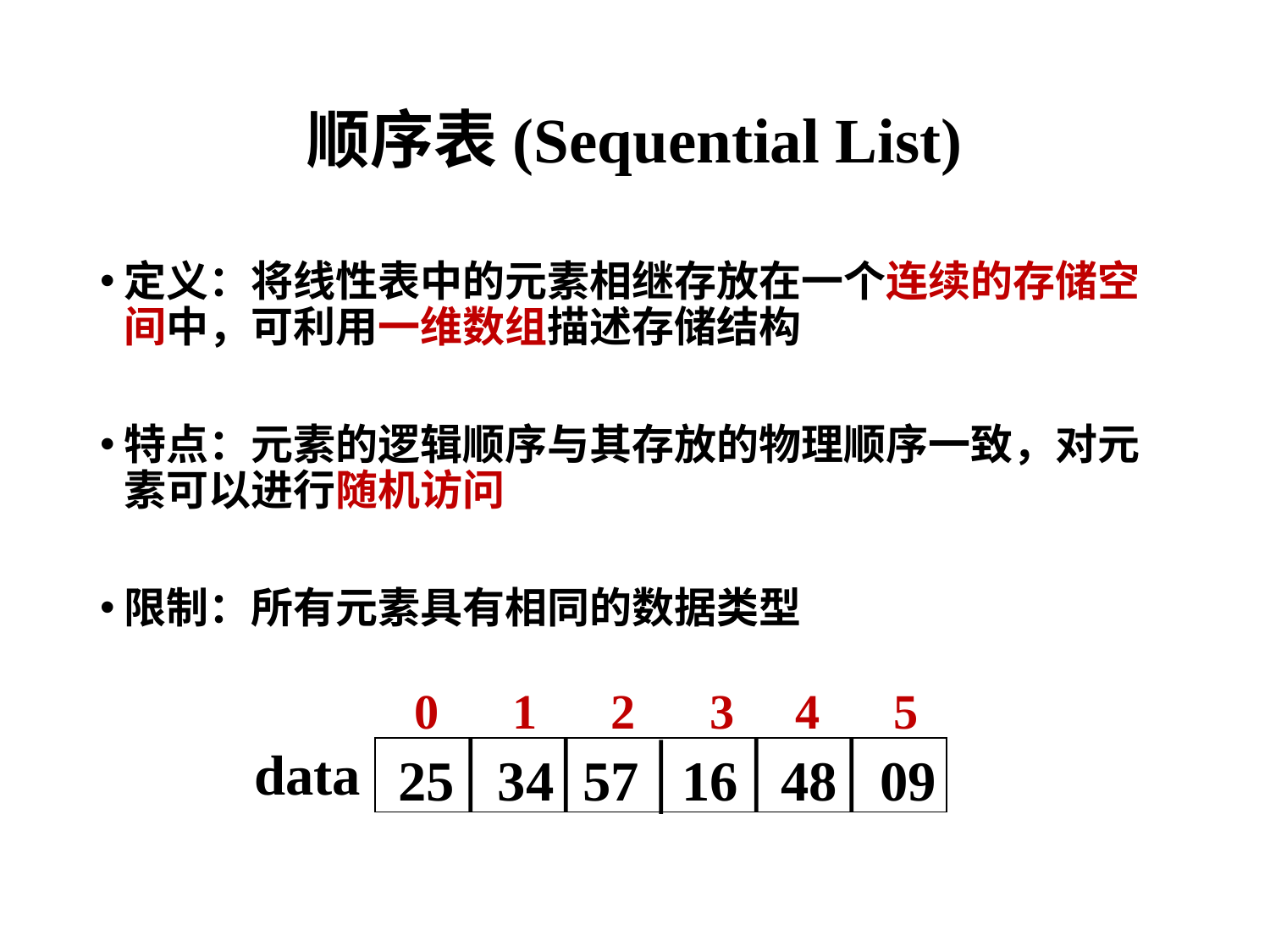

# 顺序表(Sequential List)
定义：将线性表中的元素相继存放在一个连续的存储空间中，可利用一维数组描述存储结构

特点：元素的逻辑顺序与其存放的物理顺序一致，对元素可以进行随机访问

限制：所有元素具有相同的数据类型
 0      1      2      3     4      5
data

25   34  57   16   48   09